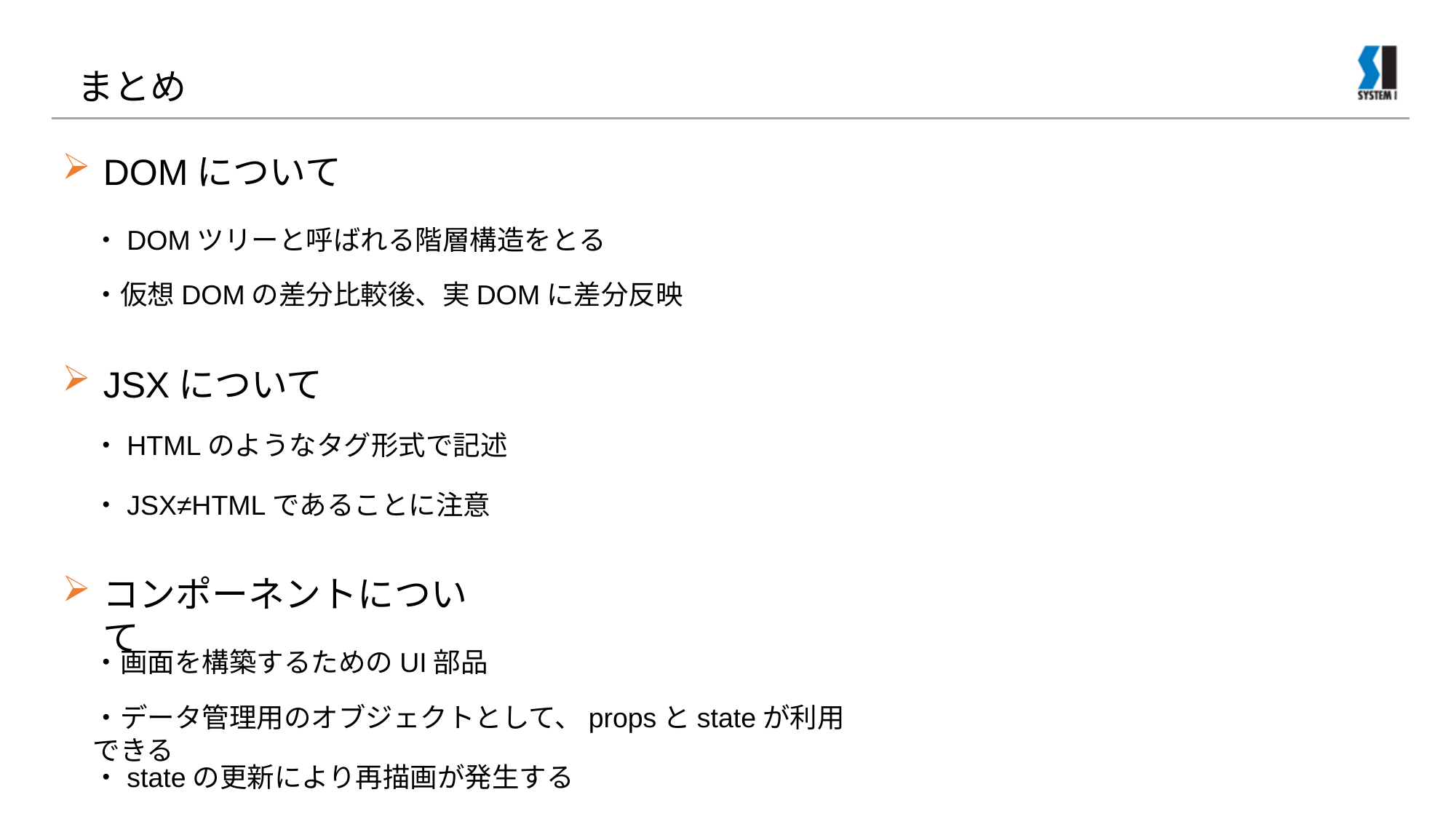

# まとめ
DOMについて
・DOMツリーと呼ばれる階層構造をとる
・仮想DOMの差分比較後、実DOMに差分反映
JSXについて
・HTMLのようなタグ形式で記述
・JSX≠HTMLであることに注意
コンポーネントについて
・画面を構築するためのUI部品
・データ管理用のオブジェクトとして、propsとstateが利用できる
・stateの更新により再描画が発生する